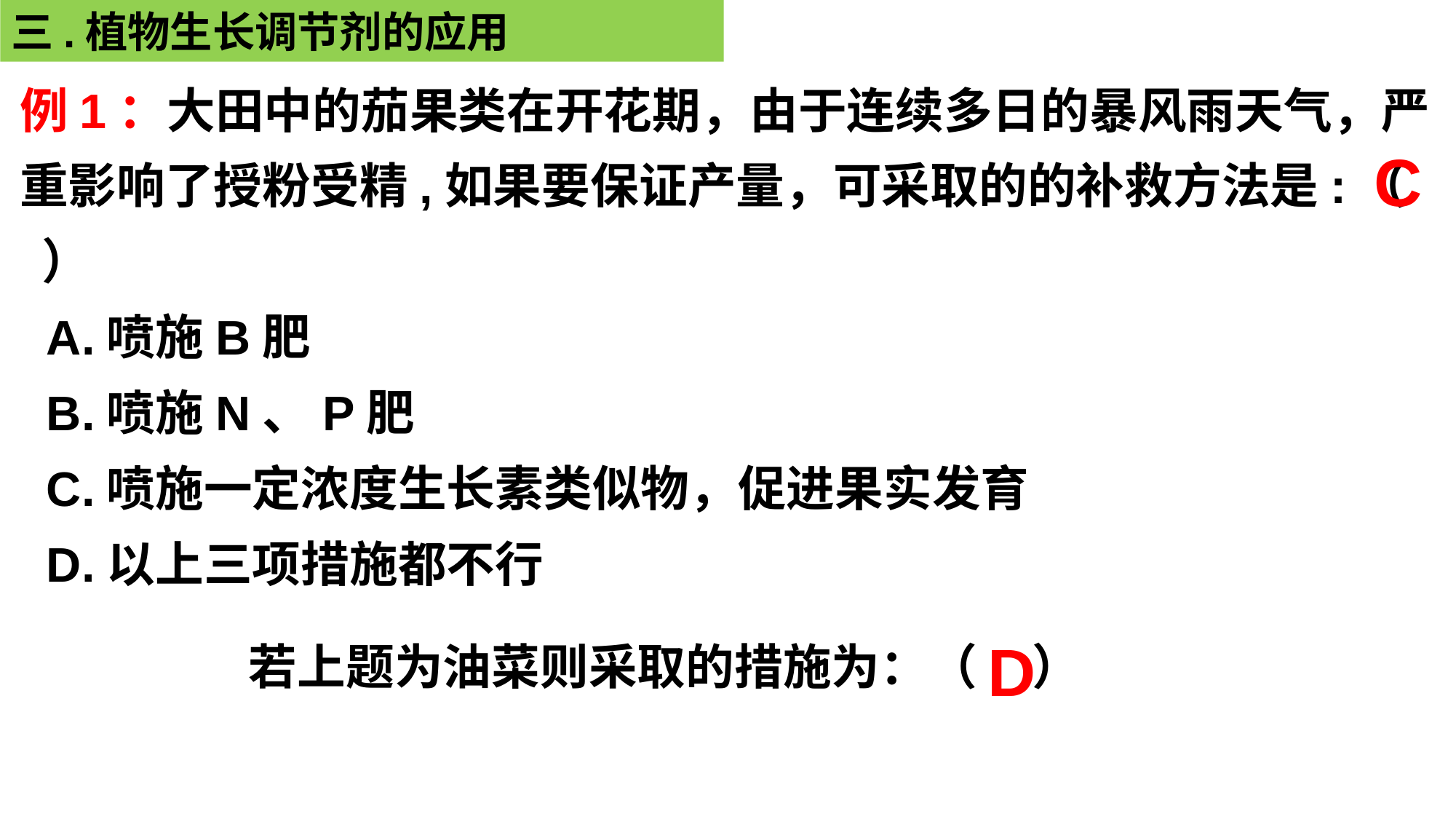

三.植物生长调节剂的应用
例1：大田中的茄果类在开花期，由于连续多日的暴风雨天气，严重影响了授粉受精,如果要保证产量，可采取的的补救方法是:（     ）
  A.喷施B肥
  B.喷施N、P肥
  C.喷施一定浓度生长素类似物，促进果实发育
  D.以上三项措施都不行
C
D
若上题为油菜则采取的措施为：（     ）